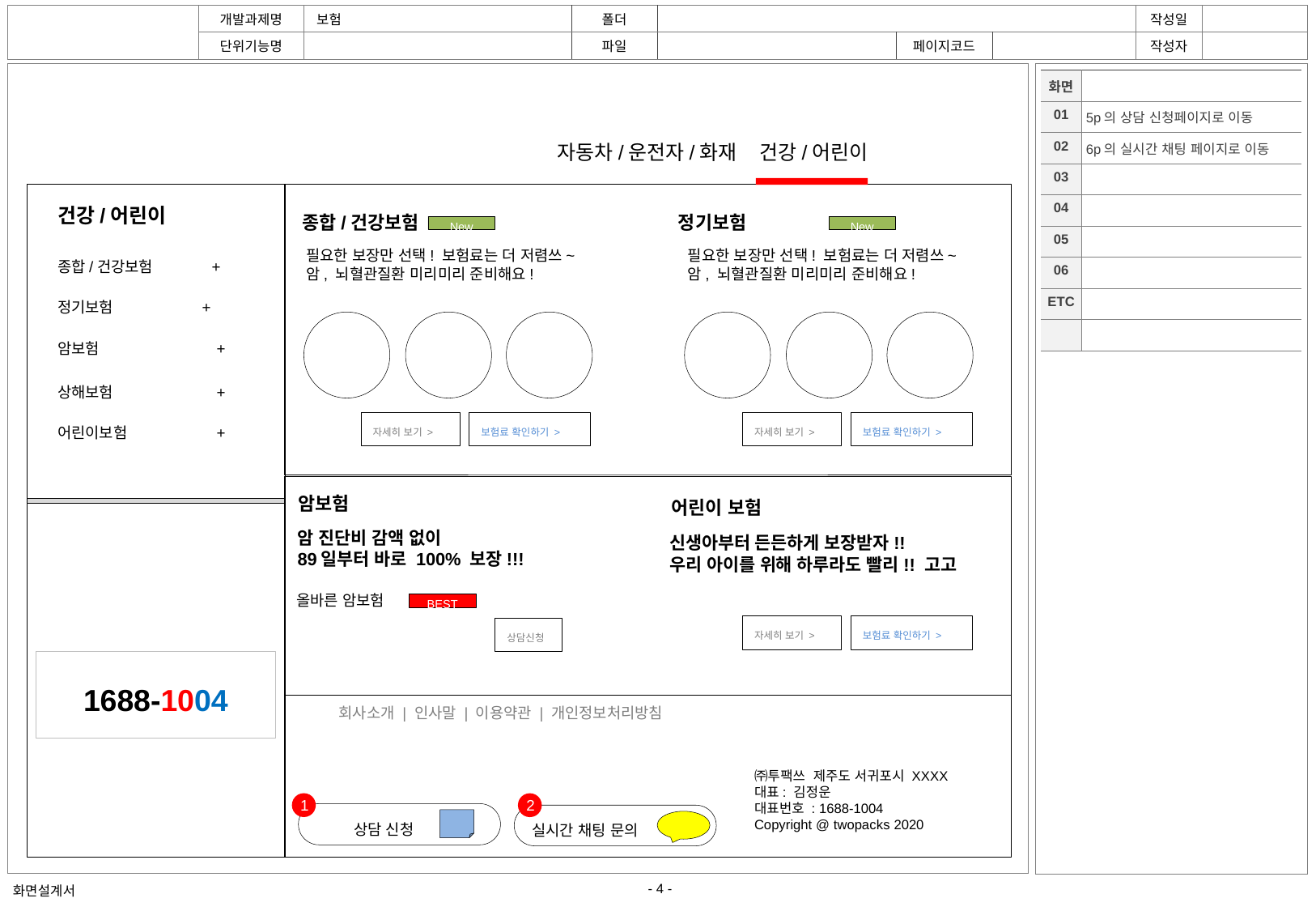

| 화면 |  |
| --- | --- |
| 01 | 5p의 상담 신청페이지로 이동 |
| 02 | 6p의 실시간 채팅 페이지로 이동 |
| 03 |  |
| 04 |  |
| 05 |  |
| 06 |  |
| ETC |  |
|  |  |
자동차/운전자/화재    건강/어린이

건강/어린이
종합/건강보험
정기보험
New
New
필요한 보장만 선택! 보험료는 더 저렴쓰~
암, 뇌혈관질환 미리미리 준비해요!
필요한 보장만 선택! 보험료는 더 저렴쓰~
암, 뇌혈관질환 미리미리 준비해요!
종합/건강보험             +
정기보험                    +

암보험	        +
상해보험	        +
자세히 보기 >
보험료 확인하기 >
자세히 보기 >
보험료 확인하기 >
어린이보험	        +

암보험
어린이 보험

암 진단비 감액 없이
89일부터 바로 100% 보장!!!
신생아부터 든든하게 보장받자!!
우리 아이를 위해 하루라도 빨리!! 고고
올바른 암보험
BEST
자세히 보기 >
보험료 확인하기 >
상담신청

1688-1004

회사소개 | 인사말 | 이용약관 | 개인정보처리방침
㈜투팩쓰  제주도 서귀포시 XXXX
대표: 김정운
대표번호 : 1688-1004
Copyright @ twopacks 2020
1
2
        상담 신청

실시간 채팅 문의